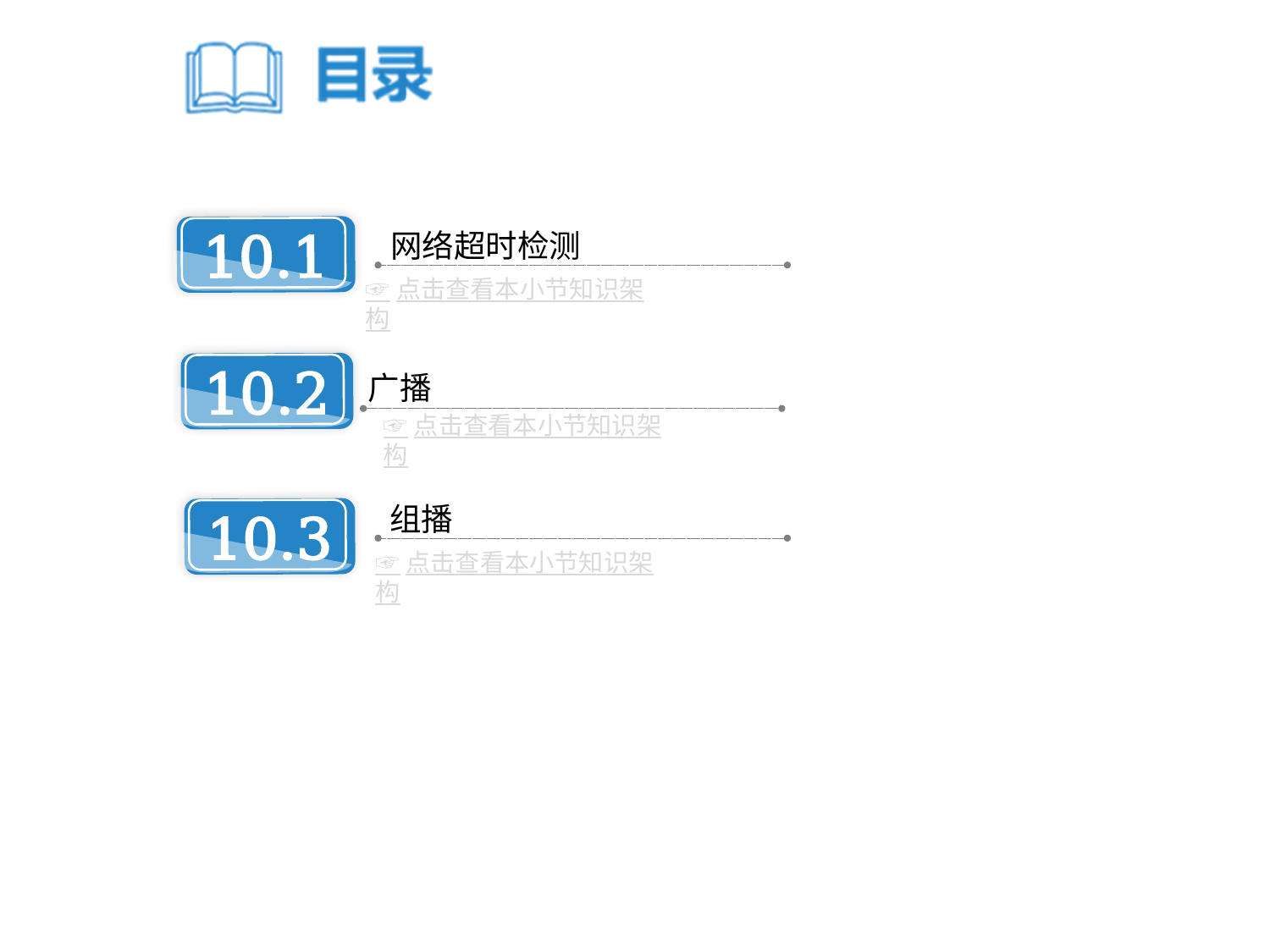

10.1

网络超时检测
☞点击查看本小节知识架构
10.2

广播

☞点击查看本小节知识架构
组播
10.3

☞点击查看本小节知识架构